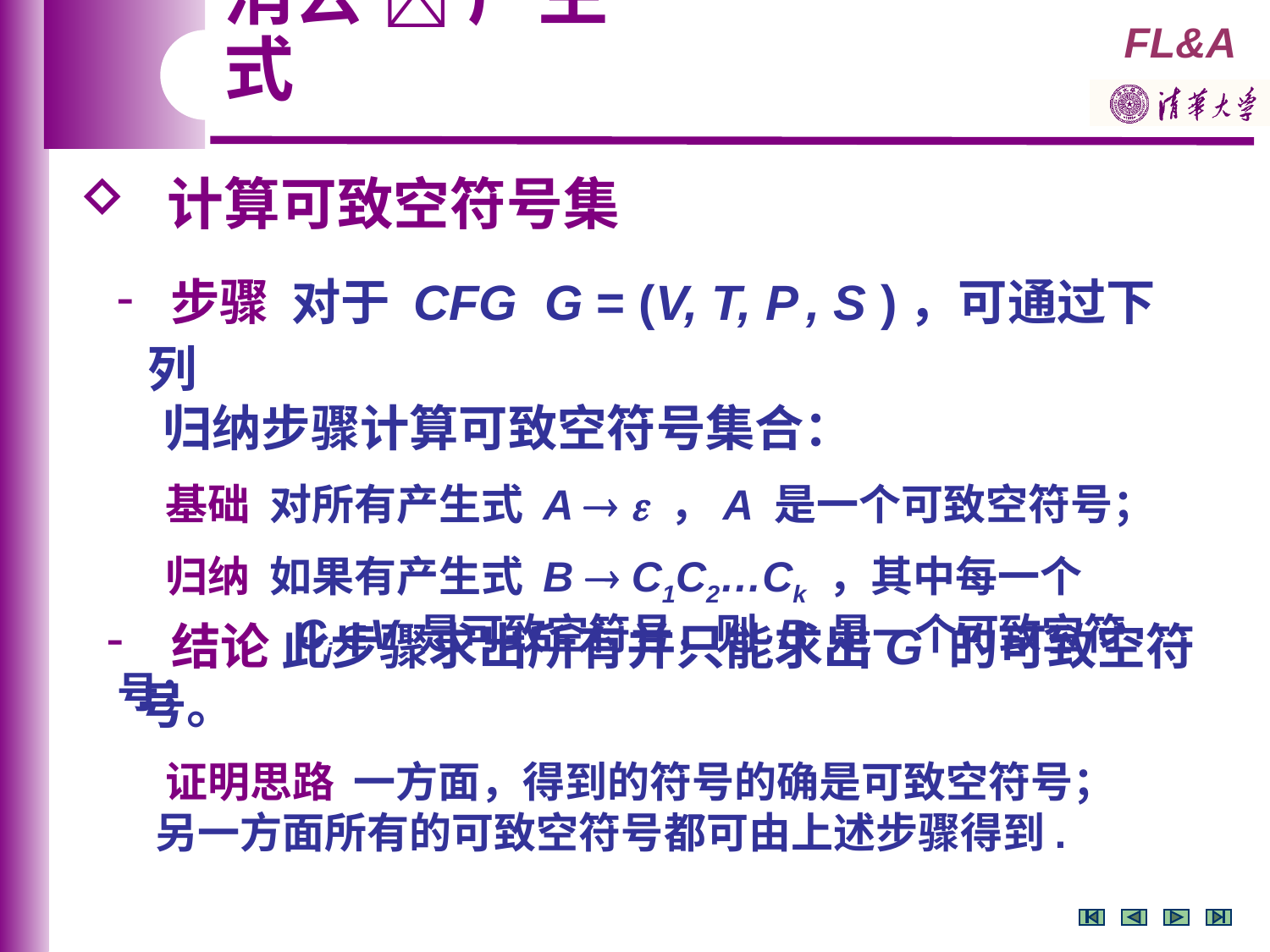

消去 ε 产生式
  计算可致空符号集
 步骤  对于 CFG  G = (V, T, P , S )，可通过下列
   归纳步骤计算可致空符号集合：

    基础  对所有产生式 A → ε ，A 是一个可致空符号；

    归纳  如果有产生式 B → C1C2…Ck ，其中每一个
               Ci ∈V 是可致空符号，则 B 是一个可致空符号；
  结论 此步骤求出所有并只能求出G 的可致空符号。

     证明思路  一方面，得到的符号的确是可致空符号；
    另一方面所有的可致空符号都可由上述步骤得到.